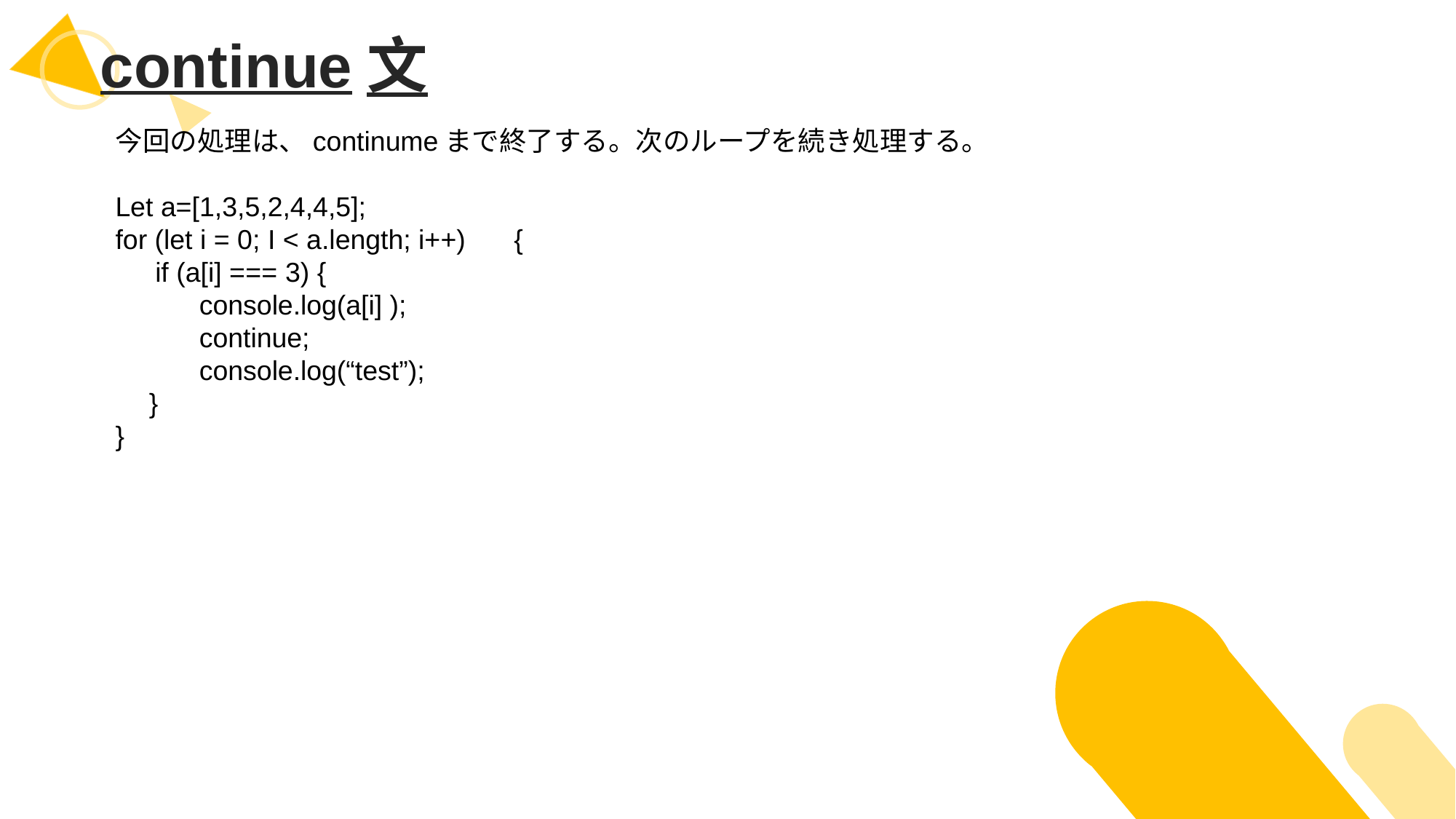

continue文

今回の処理は、continumeまで終了する。次のループを続き処理する。

Let a=[1,3,5,2,4,4,5];
for (let i = 0; I < a.length; i++) 　{
　 if (a[i] === 3) {
           console.log(a[i] );
           continue;
           console.log(“test”);
　}
}